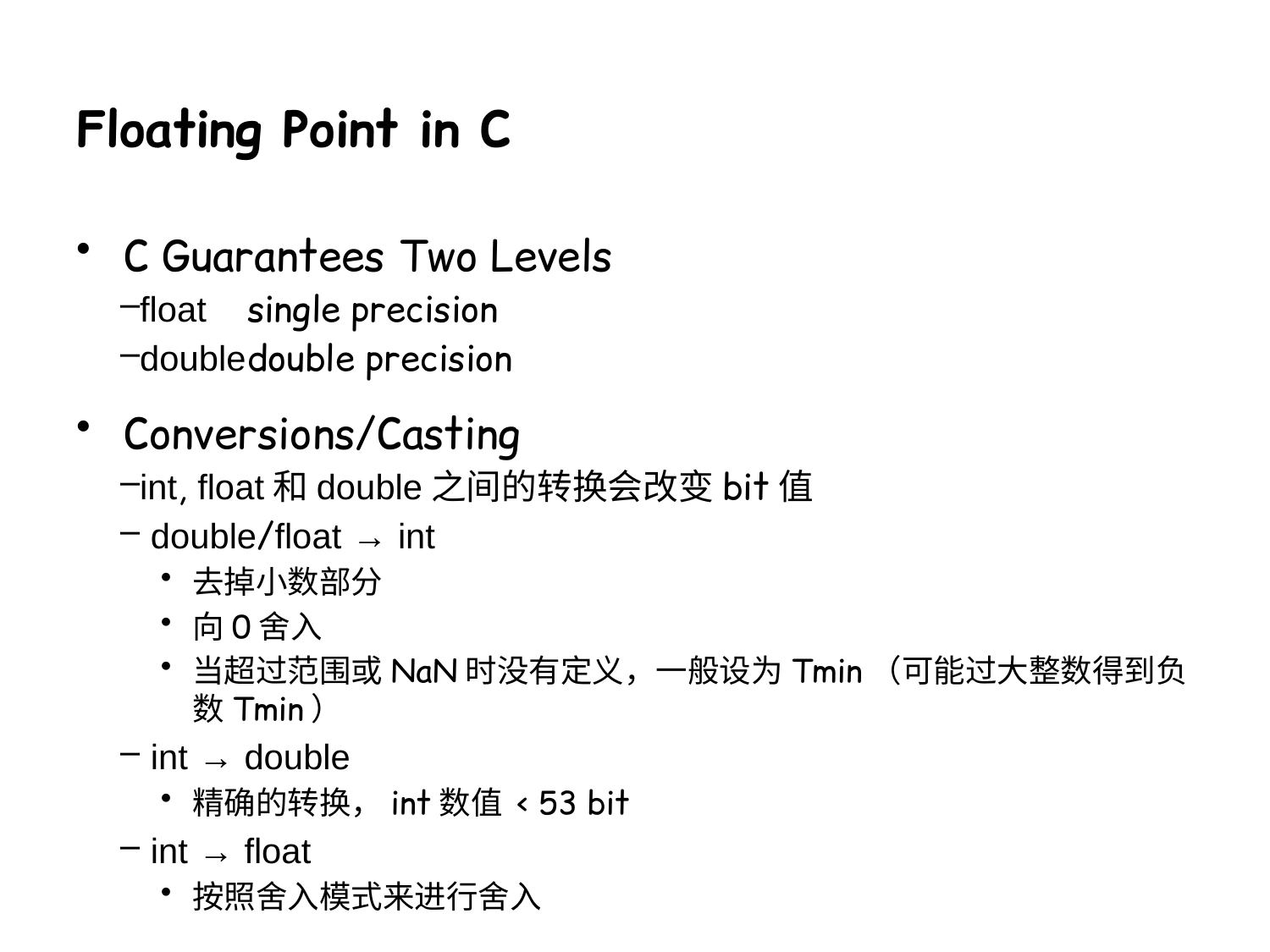

# Floating Point in C
C Guarantees Two Levels
float	single precision
double	double precision
Conversions/Casting
int, float和double之间的转换会改变bit值
 double/float → int
去掉小数部分
向0舍入
当超过范围或NaN时没有定义，一般设为Tmin（可能过大整数得到负数Tmin）
 int → double
精确的转换，int数值 < 53 bit
 int → float
按照舍入模式来进行舍入